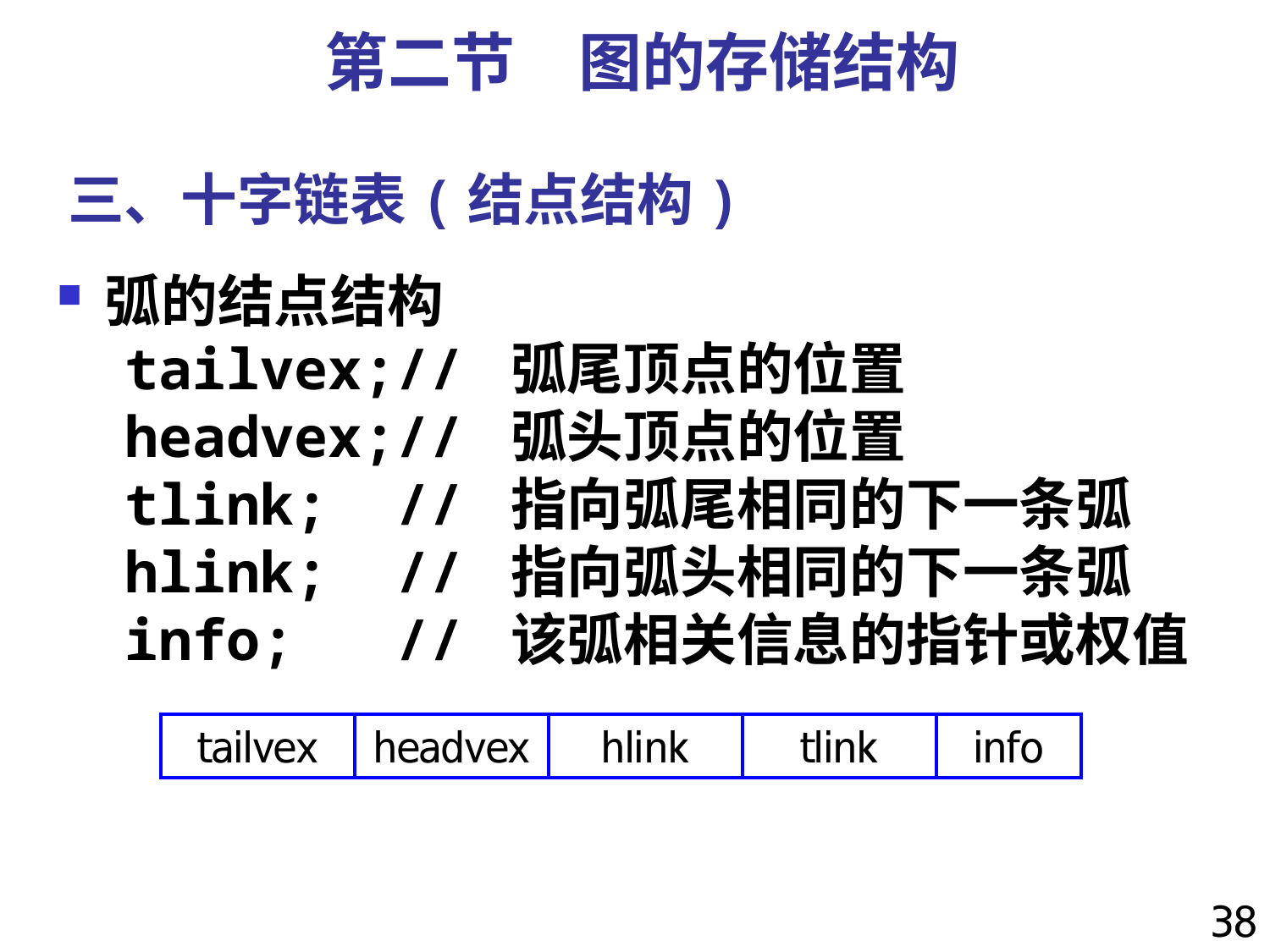

第二节　图的存储结构
# 三、十字链表(结点结构)
弧的结点结构
  tailvex;// 弧尾顶点的位置
  headvex;// 弧头顶点的位置
  tlink;  // 指向弧尾相同的下一条弧
  hlink;  // 指向弧头相同的下一条弧
  info;   // 该弧相关信息的指针或权值
tailvex
headvex
hlink
tlink
info
38